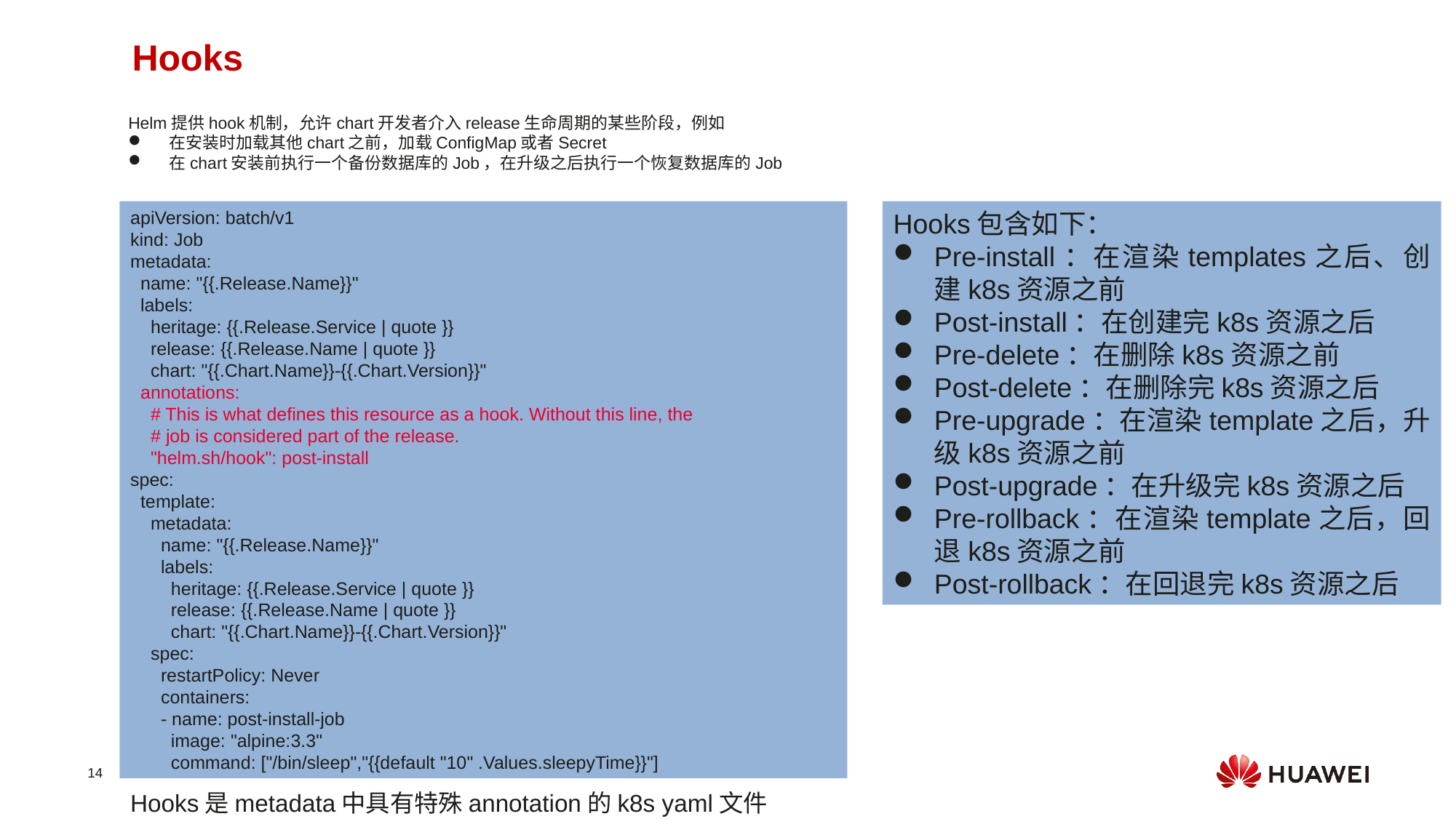

Hooks
Helm提供hook机制，允许chart开发者介入release生命周期的某些阶段，例如
在安装时加载其他chart之前，加载ConfigMap或者Secret
在chart安装前执行一个备份数据库的Job，在升级之后执行一个恢复数据库的Job
apiVersion: batch/v1
kind: Job
metadata:
  name: "{{.Release.Name}}"
  labels:
    heritage: {{.Release.Service | quote }}
    release: {{.Release.Name | quote }}
    chart: "{{.Chart.Name}}-{{.Chart.Version}}"
  annotations:
    # This is what defines this resource as a hook. Without this line, the
    # job is considered part of the release.
    "helm.sh/hook": post-install
spec:
  template:
    metadata:
      name: "{{.Release.Name}}"
      labels:
        heritage: {{.Release.Service | quote }}
        release: {{.Release.Name | quote }}
        chart: "{{.Chart.Name}}-{{.Chart.Version}}"
    spec:
      restartPolicy: Never
      containers:
      - name: post-install-job
        image: "alpine:3.3"
        command: ["/bin/sleep","{{default "10" .Values.sleepyTime}}"]
Hooks包含如下：
Pre-install：在渲染templates之后、创建k8s资源之前
Post-install：在创建完k8s资源之后
Pre-delete：在删除k8s资源之前
Post-delete：在删除完k8s资源之后
Pre-upgrade：在渲染template之后，升级k8s资源之前
Post-upgrade：在升级完k8s资源之后
Pre-rollback：在渲染template之后，回退k8s资源之前
Post-rollback：在回退完k8s资源之后
Hooks是metadata中具有特殊annotation的k8s yaml文件